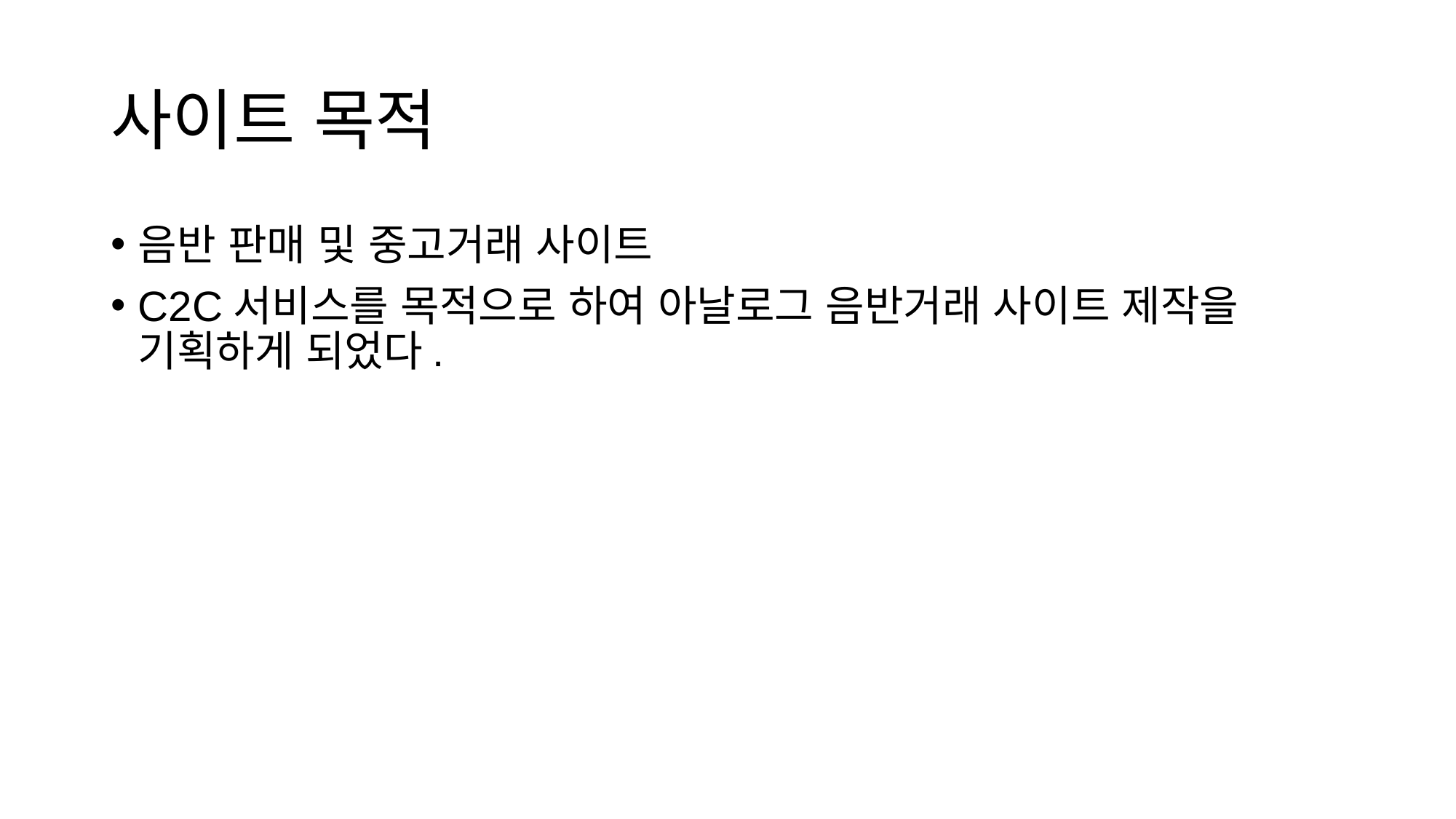

# 사이트 목적
음반 판매 및 중고거래 사이트
C2C서비스를 목적으로 하여 아날로그 음반거래 사이트 제작을 기획하게 되었다.